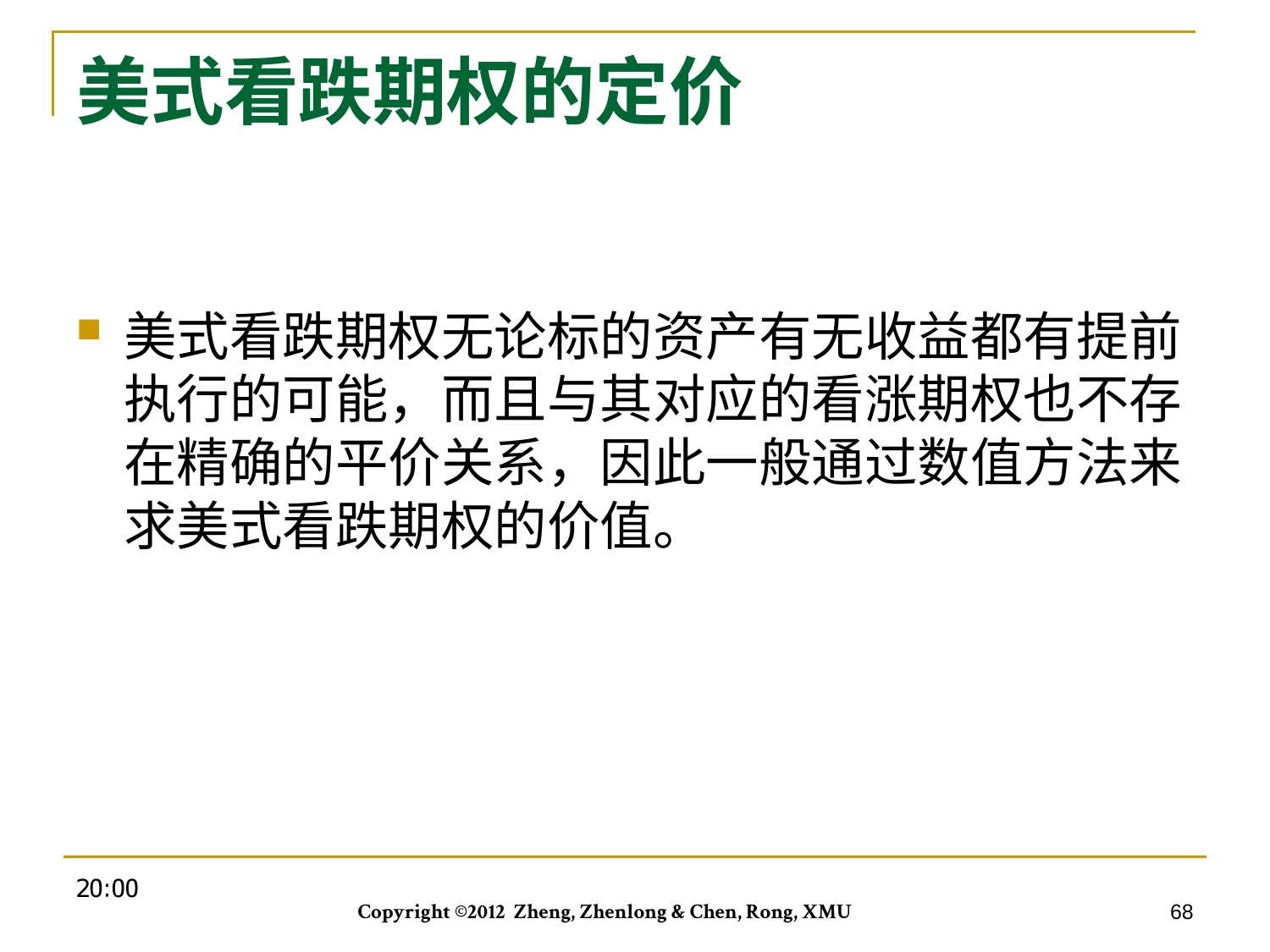

# 美式看跌期权的定价

美式看跌期权无论标的资产有无收益都有提前执行的可能，而且与其对应的看涨期权也不存在精确的平价关系，因此一般通过数值方法来求美式看跌期权的价值。
20:00
68
Copyright ©2012  Zheng, Zhenlong & Chen, Rong, XMU